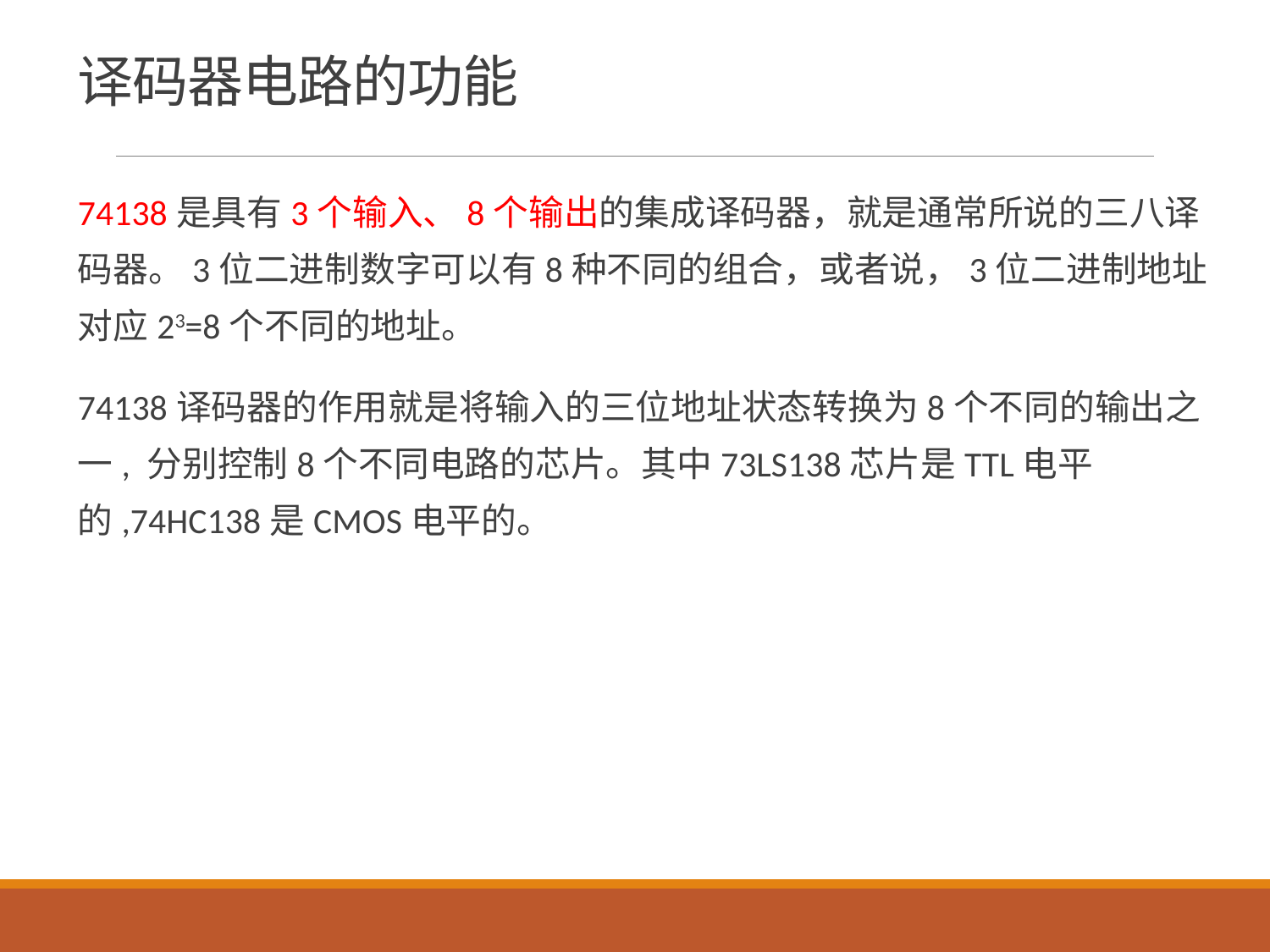

# 译码器电路的功能
74138是具有3个输入、8个输出的集成译码器，就是通常所说的三八译码器。3位二进制数字可以有8种不同的组合，或者说，3位二进制地址对应23=8个不同的地址。
74138译码器的作用就是将输入的三位地址状态转换为8个不同的输出之一, 分别控制8个不同电路的芯片。其中73LS138芯片是TTL电平的,74HC138是CMOS电平的。